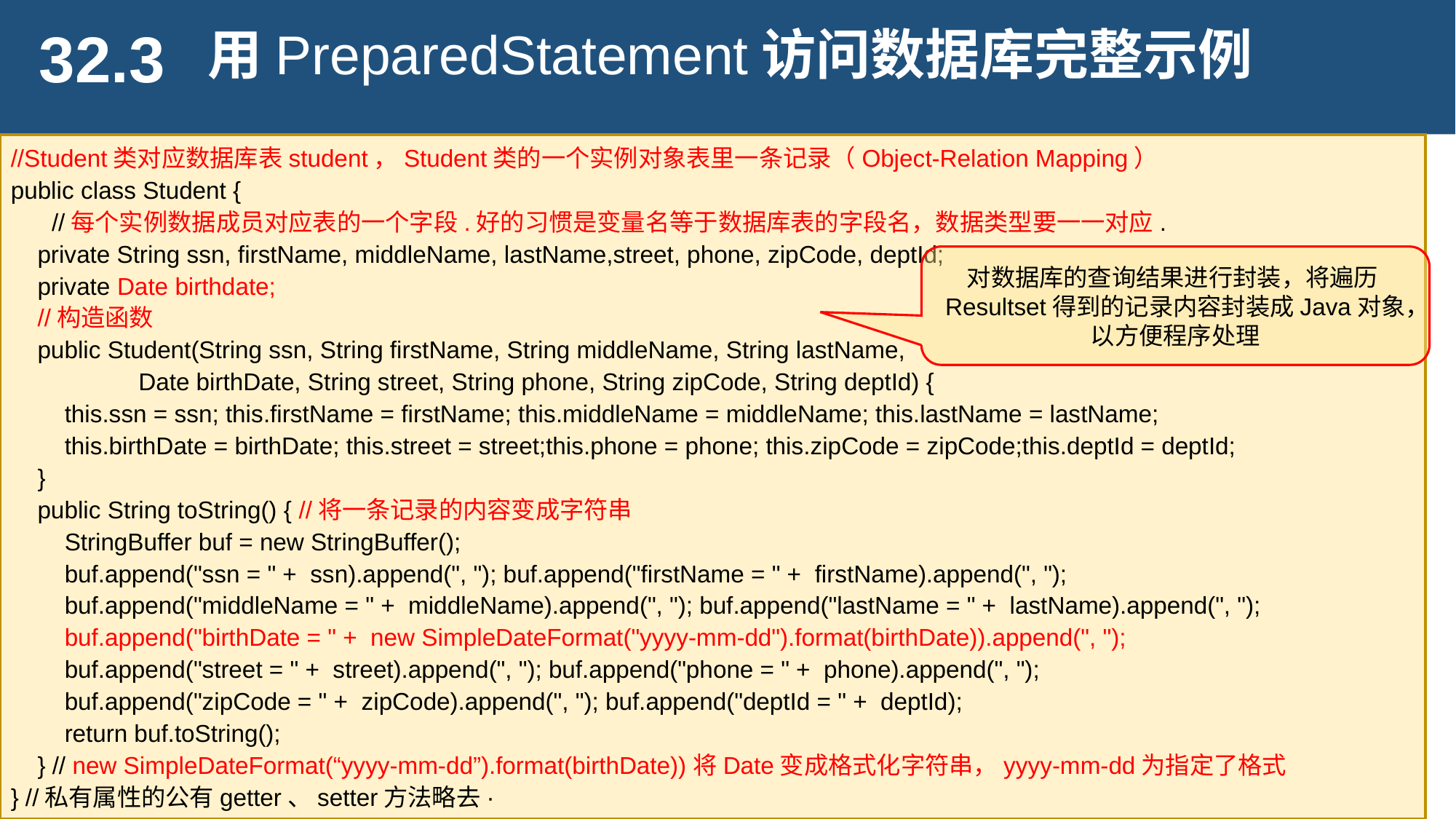

32.3
用PreparedStatement访问数据库完整示例
//Student类对应数据库表student，Student类的一个实例对象表里一条记录（Object-Relation Mapping）
public class Student {
	//每个实例数据成员对应表的一个字段.好的习惯是变量名等于数据库表的字段名，数据类型要一一对应.
    private String ssn, firstName, middleName, lastName,street, phone, zipCode, deptId;
    private Date birthdate;
    //构造函数
    public Student(String ssn, String firstName, String middleName, String lastName,
                   Date birthDate, String street, String phone, String zipCode, String deptId) {
        this.ssn = ssn; this.firstName = firstName; this.middleName = middleName; this.lastName = lastName;
        this.birthDate = birthDate; this.street = street;this.phone = phone; this.zipCode = zipCode;this.deptId = deptId;
    }
    public String toString() { //将一条记录的内容变成字符串
        StringBuffer buf = new StringBuffer();
        buf.append("ssn = " +  ssn).append(", "); buf.append("firstName = " +  firstName).append(", ");
        buf.append("middleName = " +  middleName).append(", "); buf.append("lastName = " +  lastName).append(", ");
        buf.append("birthDate = " +  new SimpleDateFormat("yyyy-mm-dd").format(birthDate)).append(", ");
        buf.append("street = " +  street).append(", "); buf.append("phone = " +  phone).append(", ");
        buf.append("zipCode = " +  zipCode).append(", "); buf.append("deptId = " +  deptId);
        return buf.toString();
    } // new SimpleDateFormat(“yyyy-mm-dd”).format(birthDate))将Date变成格式化字符串，yyyy-mm-dd为指定了格式
} //私有属性的公有getter、setter方法略去·
对数据库的查询结果进行封装，将遍历Resultset得到的记录内容封装成Java对象，以方便程序处理